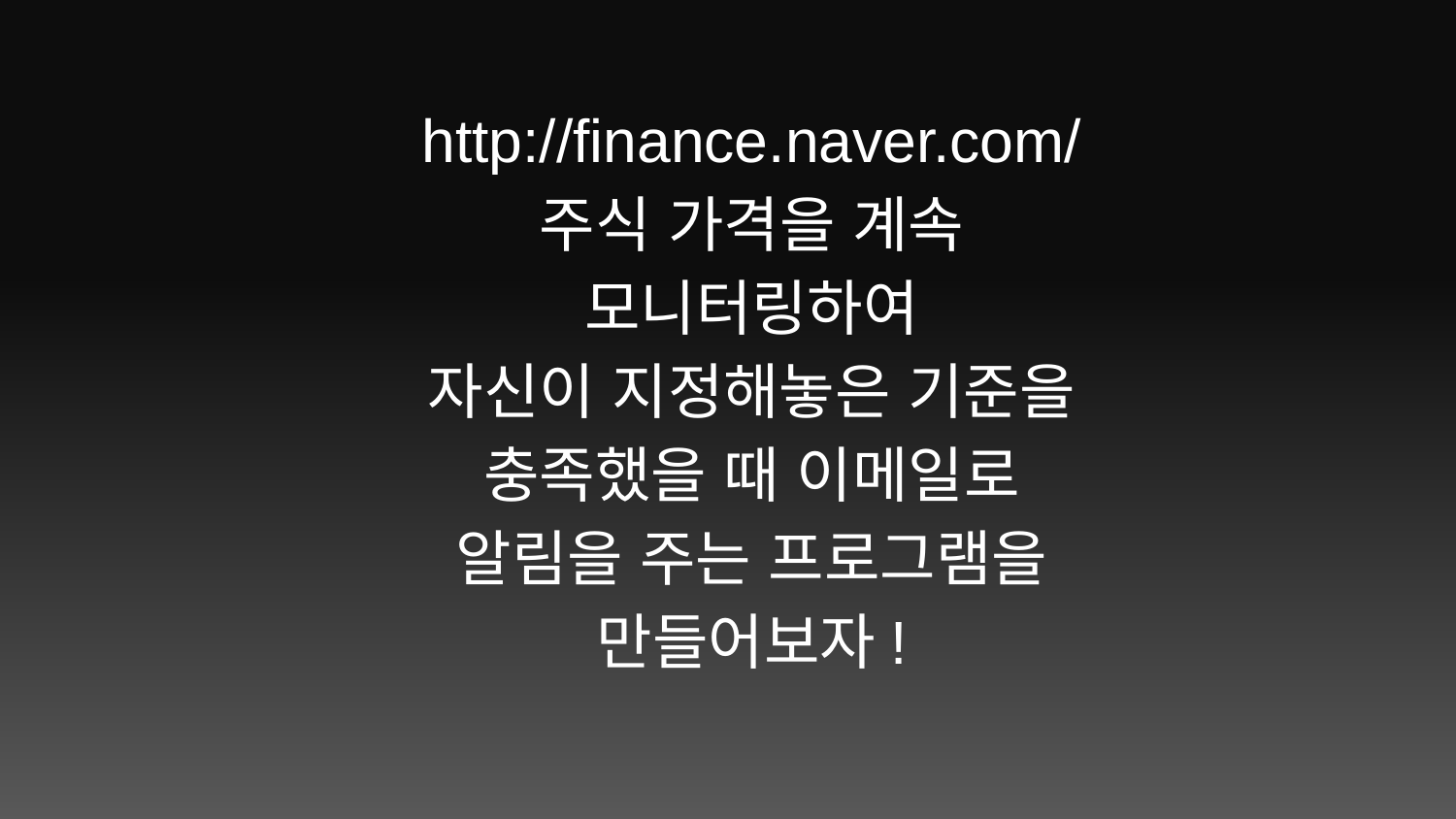

http://finance.naver.com/
주식 가격을 계속 모니터링하여
자신이 지정해놓은 기준을
충족했을 때 이메일로
알림을 주는 프로그램을 만들어보자!